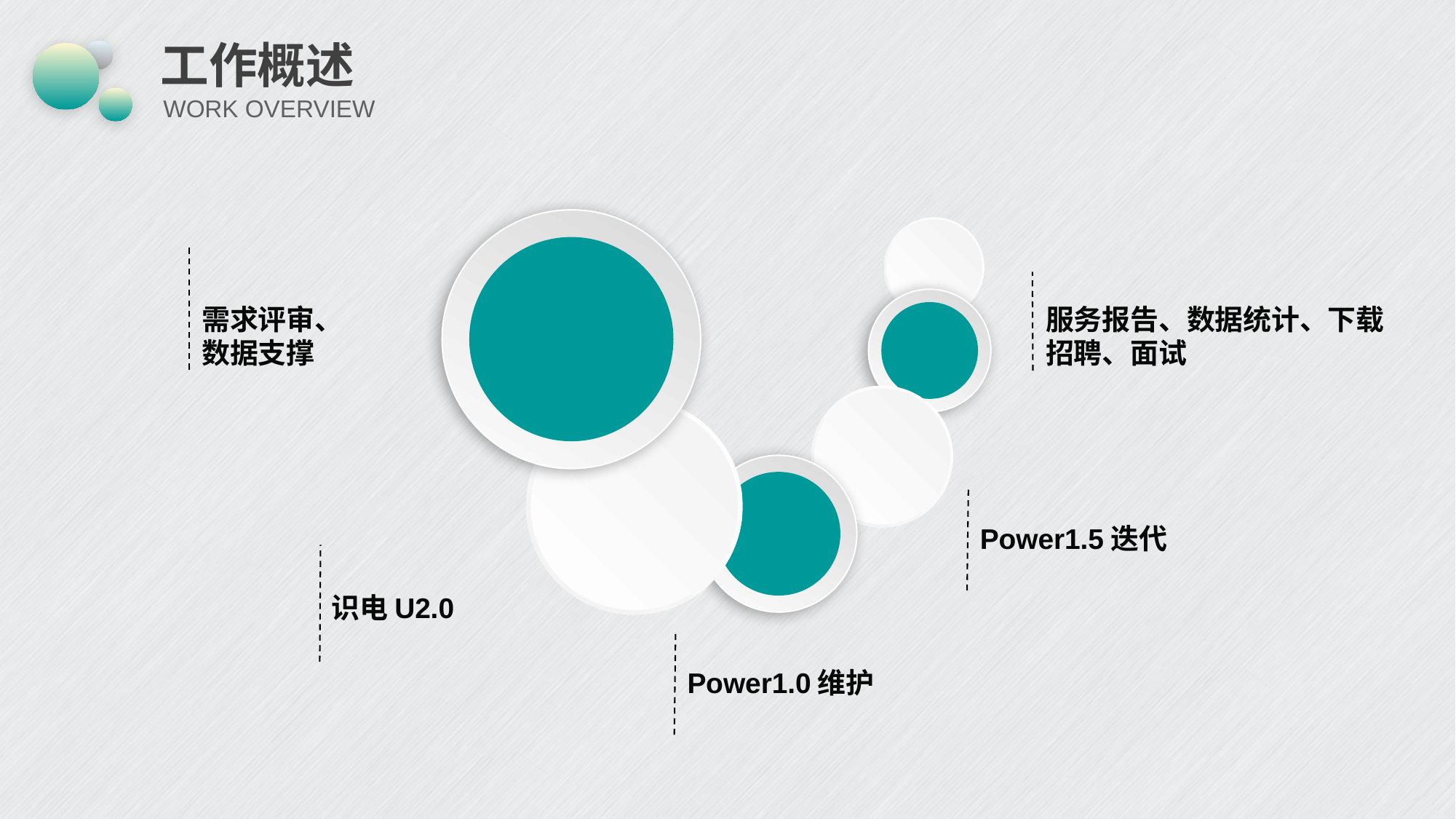

# 工作概述
WORK OVERVIEW

需求评审、
数据支撑
服务报告、数据统计、下载
招聘、面试

Power1.5迭代
识电U2.0
Power1.0维护